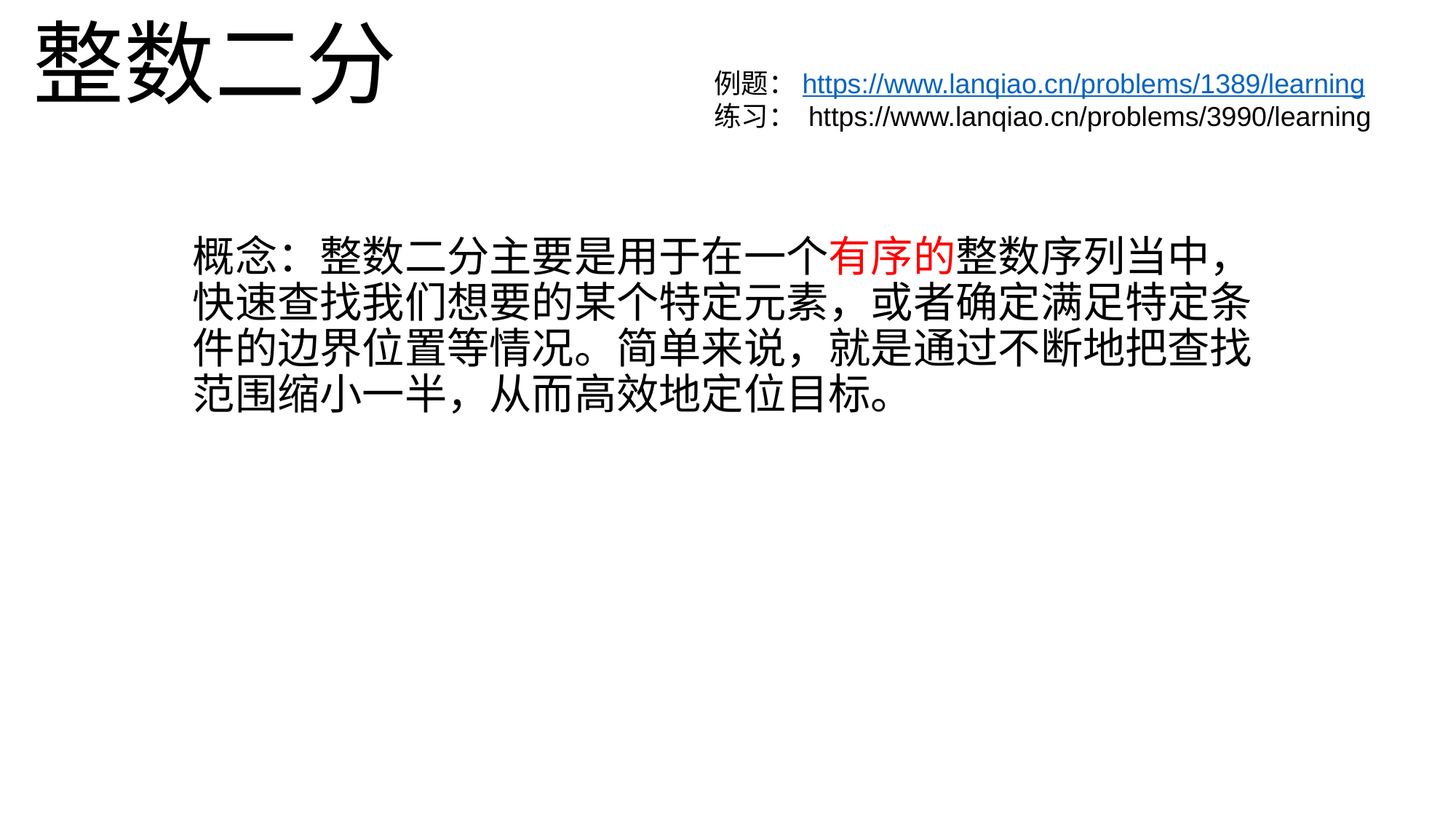

# 整数二分
例题：https://www.lanqiao.cn/problems/1389/learning
练习： https://www.lanqiao.cn/problems/3990/learning
概念：整数二分主要是用于在一个有序的整数序列当中，快速查找我们想要的某个特定元素，或者确定满足特定条件的边界位置等情况。简单来说，就是通过不断地把查找范围缩小一半，从而高效地定位目标。